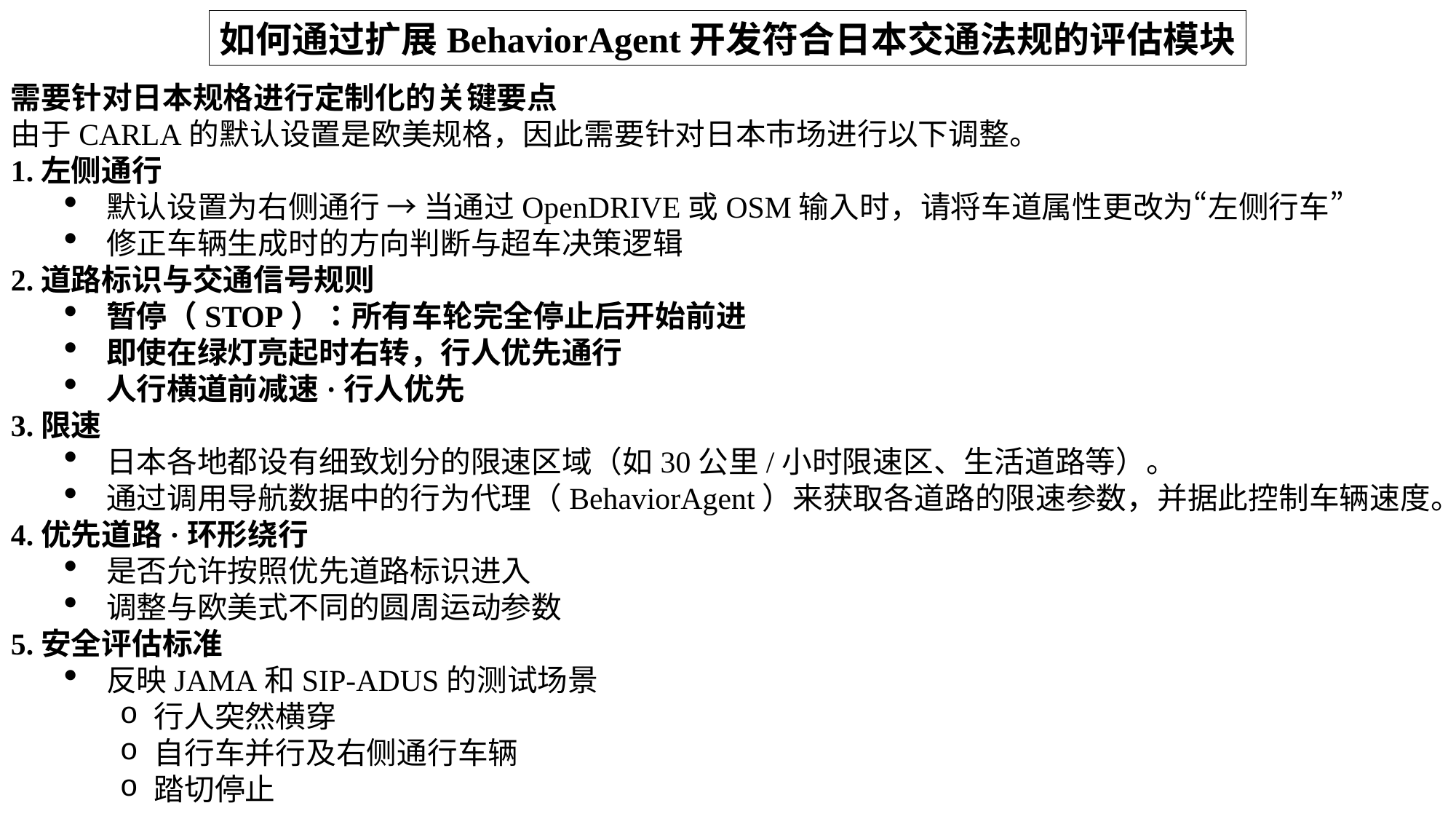

如何通过扩展BehaviorAgent开发符合日本交通法规的评估模块
需要针对日本规格进行定制化的关键要点
由于CARLA的默认设置是欧美规格，因此需要针对日本市场进行以下调整。
1.左侧通行
默认设置为右侧通行 → 当通过OpenDRIVE或OSM输入时，请将车道属性更改为“左侧行车”
修正车辆生成时的方向判断与超车决策逻辑
2.道路标识与交通信号规则
暂停（STOP）：所有车轮完全停止后开始前进
即使在绿灯亮起时右转，行人优先通行
人行横道前减速·行人优先
3.限速
日本各地都设有细致划分的限速区域（如30公里/小时限速区、生活道路等）。
通过调用导航数据中的行为代理（BehaviorAgent）来获取各道路的限速参数，并据此控制车辆速度。
4.优先道路·环形绕行
是否允许按照优先道路标识进入
调整与欧美式不同的圆周运动参数
5.安全评估标准
反映JAMA和SIP-ADUS的测试场景
行人突然横穿
自行车并行及右侧通行车辆
踏切停止